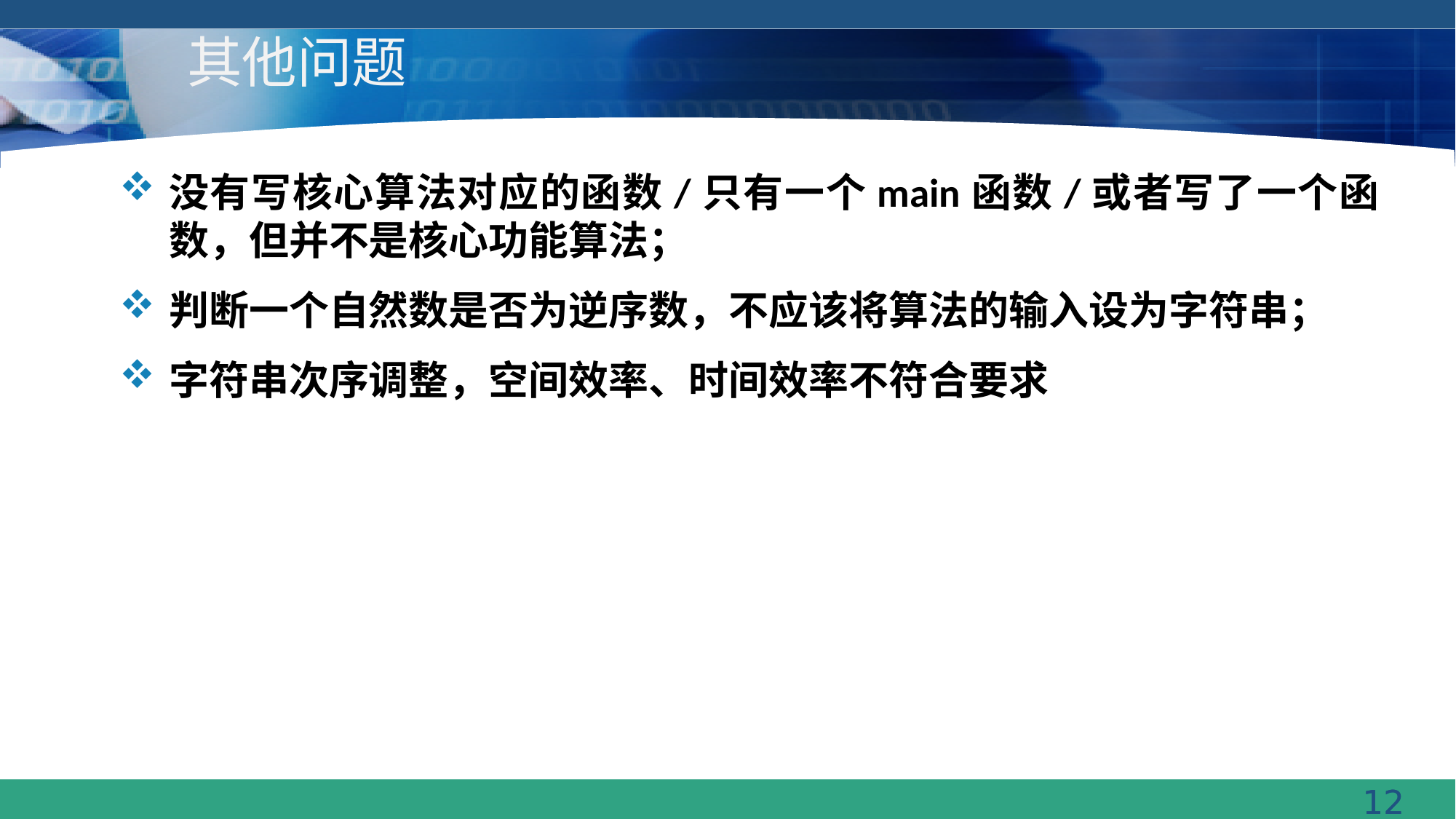

# 其他问题
没有写核心算法对应的函数/只有一个main函数/或者写了一个函数，但并不是核心功能算法；
判断一个自然数是否为逆序数，不应该将算法的输入设为字符串；
字符串次序调整，空间效率、时间效率不符合要求